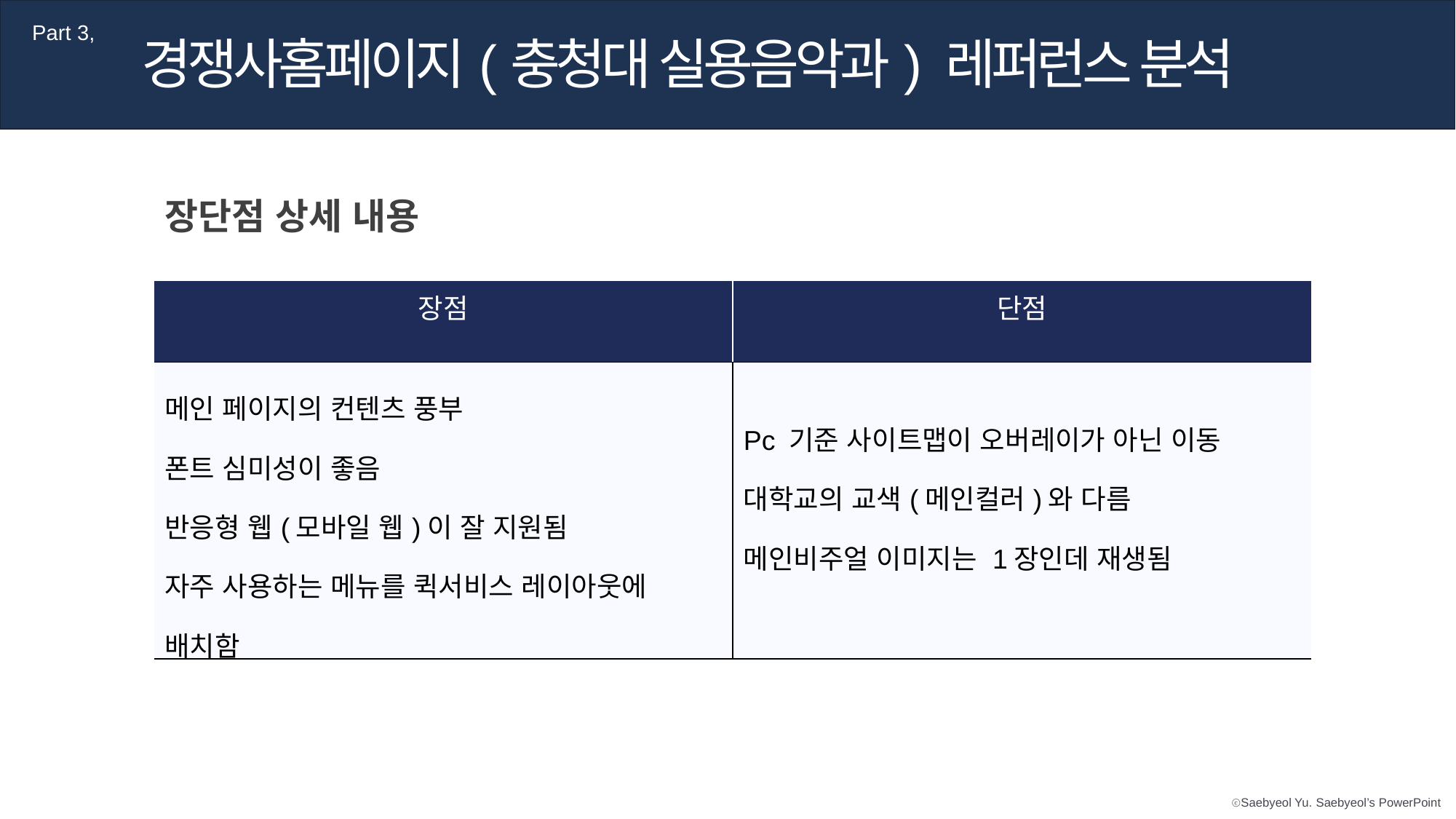

Part 3,
경쟁사홈페이지(충청대 실용음악과) 레퍼런스 분석
장단점 상세 내용
PC
MOBILE
| 장점 | 단점 |
| --- | --- |
| 메인 페이지의 컨텐츠 풍부 폰트 심미성이 좋음 반응형 웹(모바일 웹)이 잘 지원됨 자주 사용하는 메뉴를 퀵서비스 레이아웃에 배치함 | Pc 기준 사이트맵이 오버레이가 아닌 이동 대학교의 교색(메인컬러)와 다름 메인비주얼 이미지는 1장인데 재생됨 |